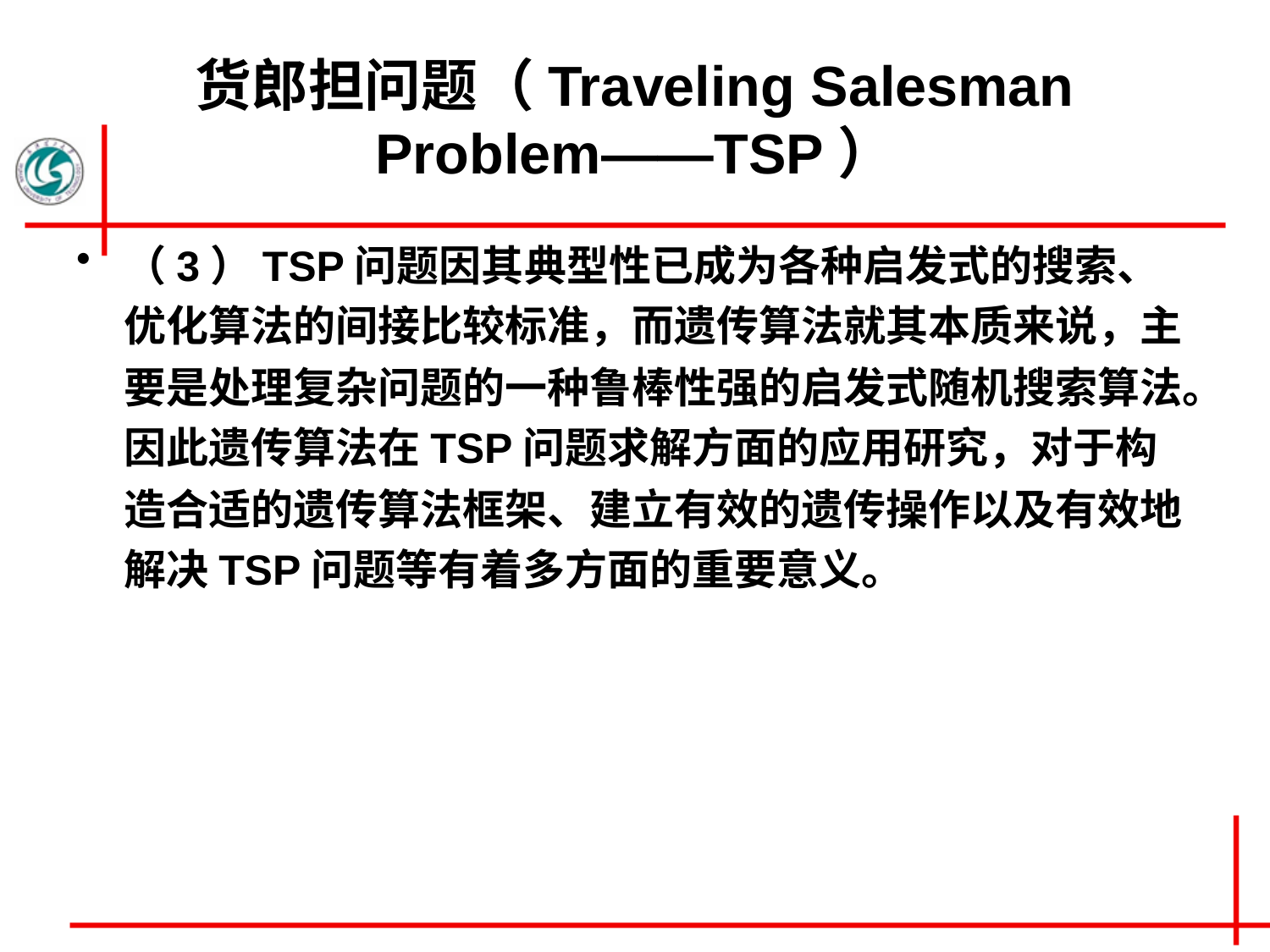

# 货郎担问题（Traveling Salesman Problem——TSP）
（3）TSP问题因其典型性已成为各种启发式的搜索、优化算法的间接比较标准，而遗传算法就其本质来说，主要是处理复杂问题的一种鲁棒性强的启发式随机搜索算法。因此遗传算法在TSP问题求解方面的应用研究，对于构造合适的遗传算法框架、建立有效的遗传操作以及有效地解决TSP问题等有着多方面的重要意义。